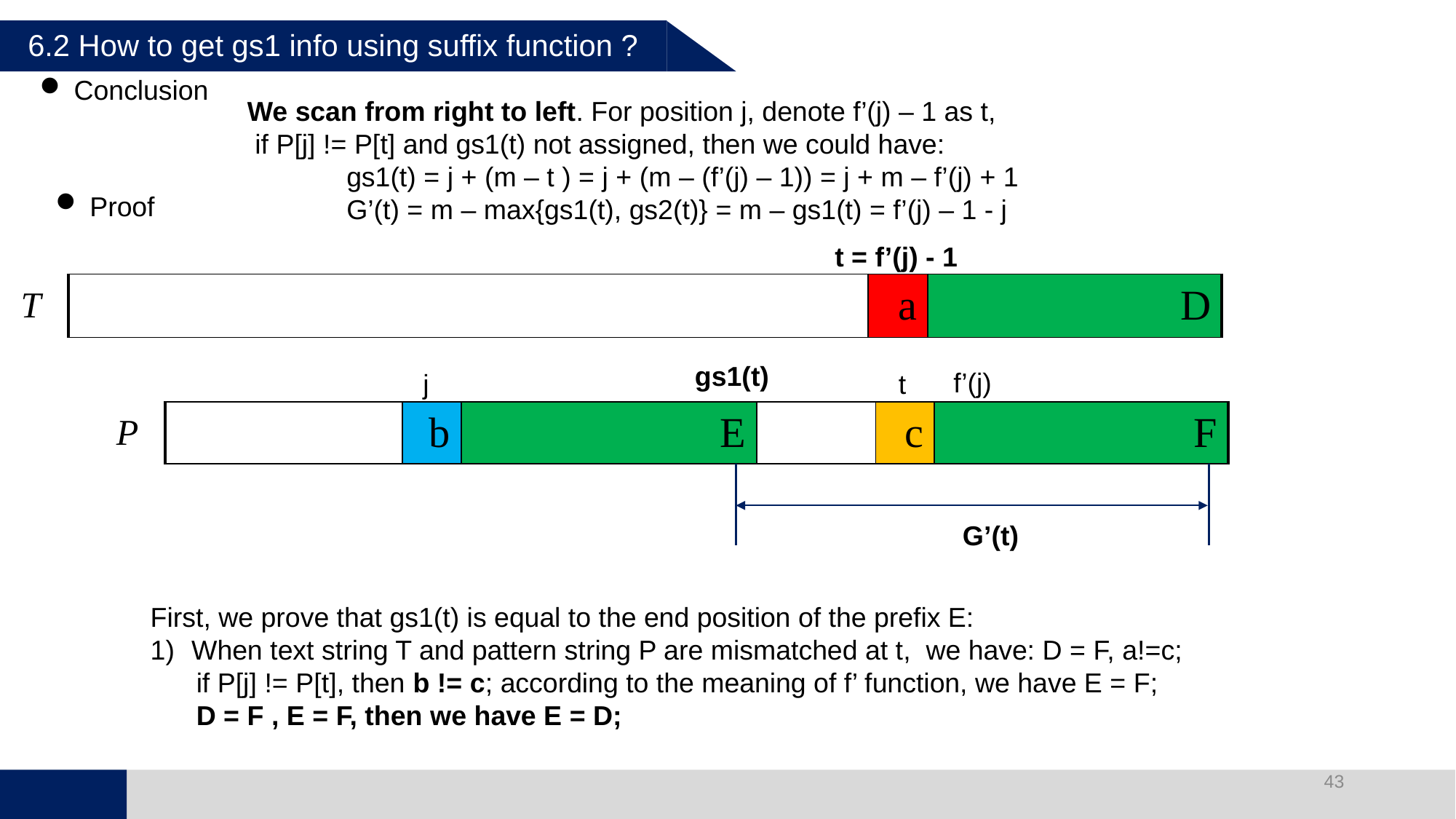

6.2 How to get gs1 info using suffix function ?
Conclusion
We scan from right to left. For position j, denote f’(j) – 1 as t,
 if P[j] != P[t] and gs1(t) not assigned, then we could have:
             gs1(t) = j + (m – t ) = j + (m – (f’(j) – 1)) = j + m – f’(j) + 1
             G’(t) = m – max{gs1(t), gs2(t)} = m – gs1(t) = f’(j) – 1 - j

Proof
t = f’(j) - 1
| T |  | a | D |
| --- | --- | --- | --- |
输入您的文字
gs1(t)
f’(j)
j
t
| P |  | b | E |  | c | F |
| --- | --- | --- | --- | --- | --- | --- |
G’(t)
First, we prove that gs1(t) is equal to the end position of the prefix E:
When text string T and pattern string P are mismatched at t,  we have: D = F, a!=c;
      if P[j] != P[t], then b != c; according to the meaning of f’ function, we have E = F;
      D = F , E = F, then we have E = D;

43